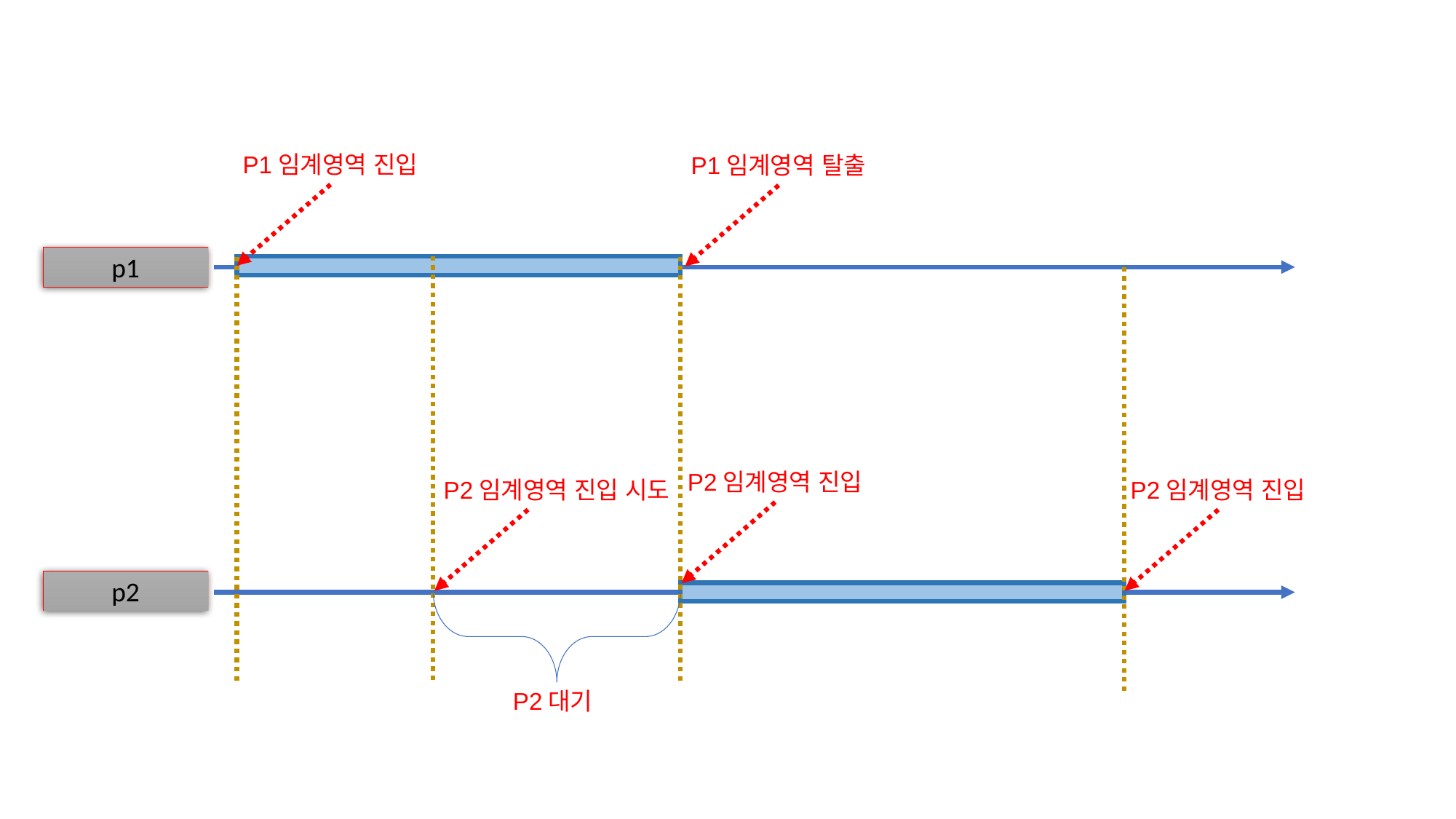

P1임계영역 진입
P1임계영역 탈출
p1

P2임계영역 진입
P2임계영역 진입 시도
P2임계영역 진입

p2

P2대기